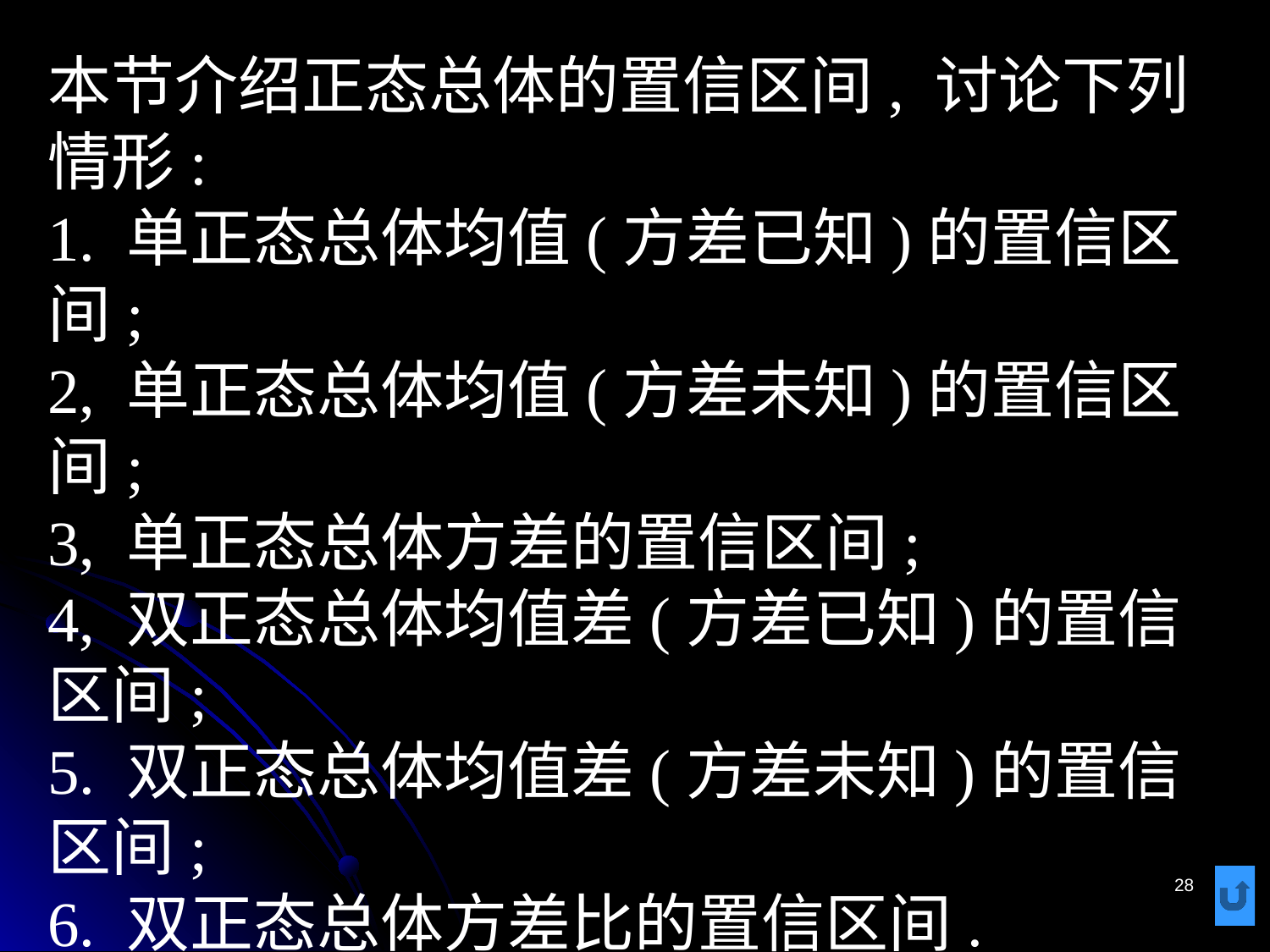

# 本节介绍正态总体的置信区间, 讨论下列情形: 1. 单正态总体均值(方差已知)的置信区间; 2, 单正态总体均值(方差未知)的置信区间; 3, 单正态总体方差的置信区间; 4, 双正态总体均值差(方差已知)的置信区间; 5. 双正态总体均值差(方差未知)的置信区间; 6. 双正态总体方差比的置信区间.
28